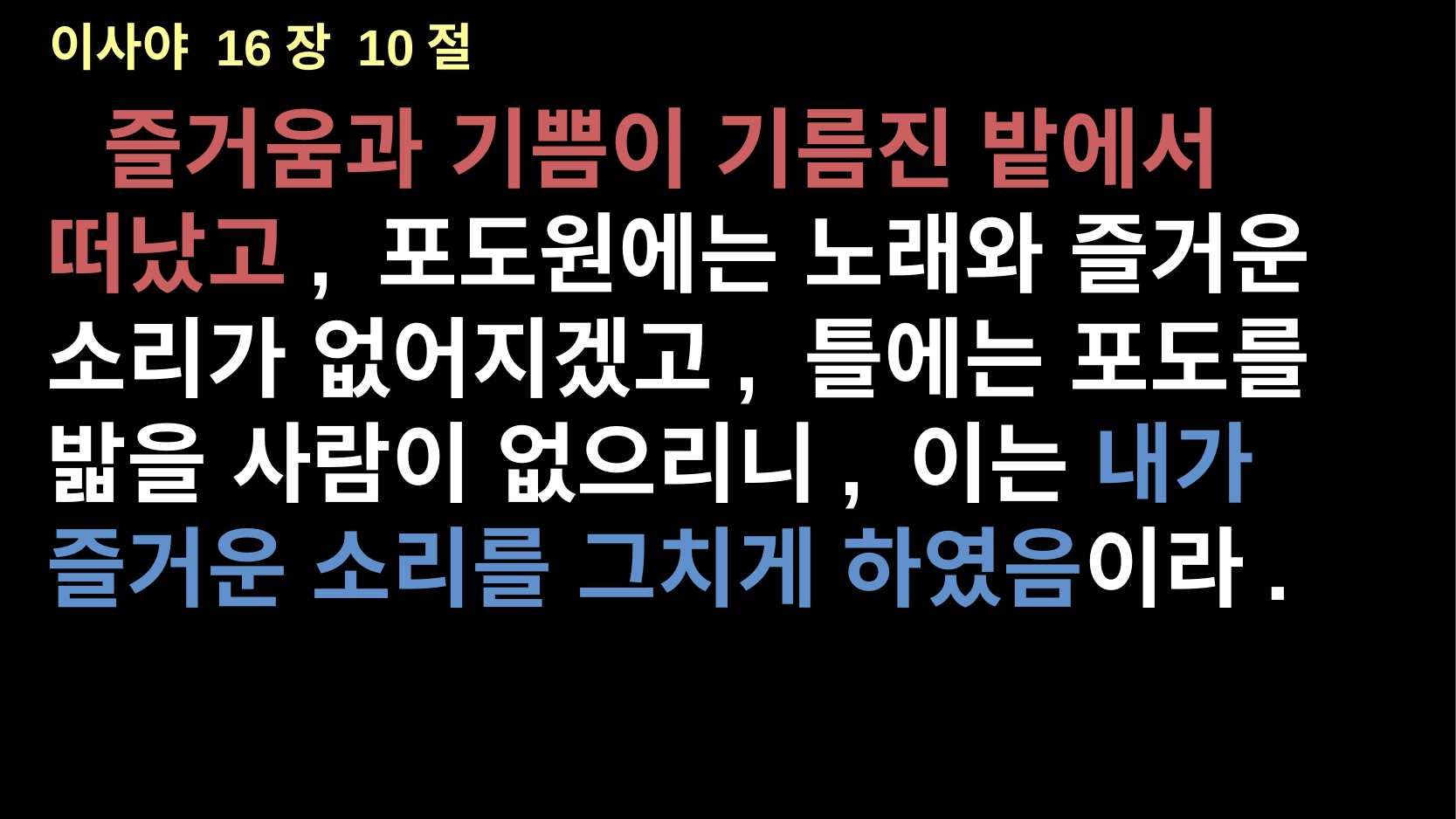

# 이사야 16장 10절
즐거움과 기쁨이 기름진 밭에서 떠났고, 포도원에는 노래와 즐거운 소리가 없어지겠고, 틀에는 포도를 밟을 사람이 없으리니, 이는 내가 즐거운 소리를 그치게 하였음이라.